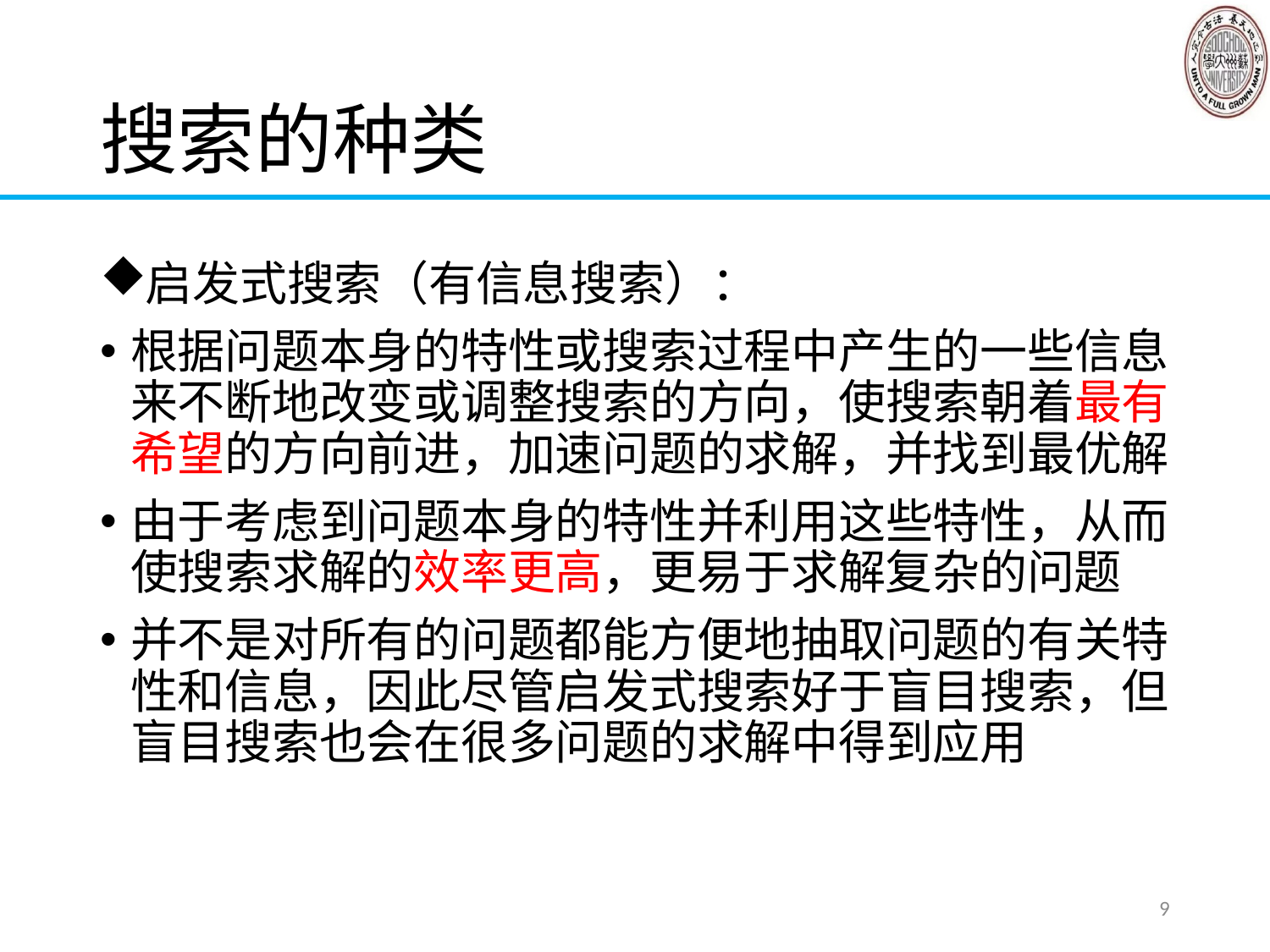

# 搜索的种类
启发式搜索（有信息搜索）：
根据问题本身的特性或搜索过程中产生的一些信息来不断地改变或调整搜索的方向，使搜索朝着最有希望的方向前进，加速问题的求解，并找到最优解
由于考虑到问题本身的特性并利用这些特性，从而使搜索求解的效率更高，更易于求解复杂的问题
并不是对所有的问题都能方便地抽取问题的有关特性和信息，因此尽管启发式搜索好于盲目搜索，但盲目搜索也会在很多问题的求解中得到应用

9